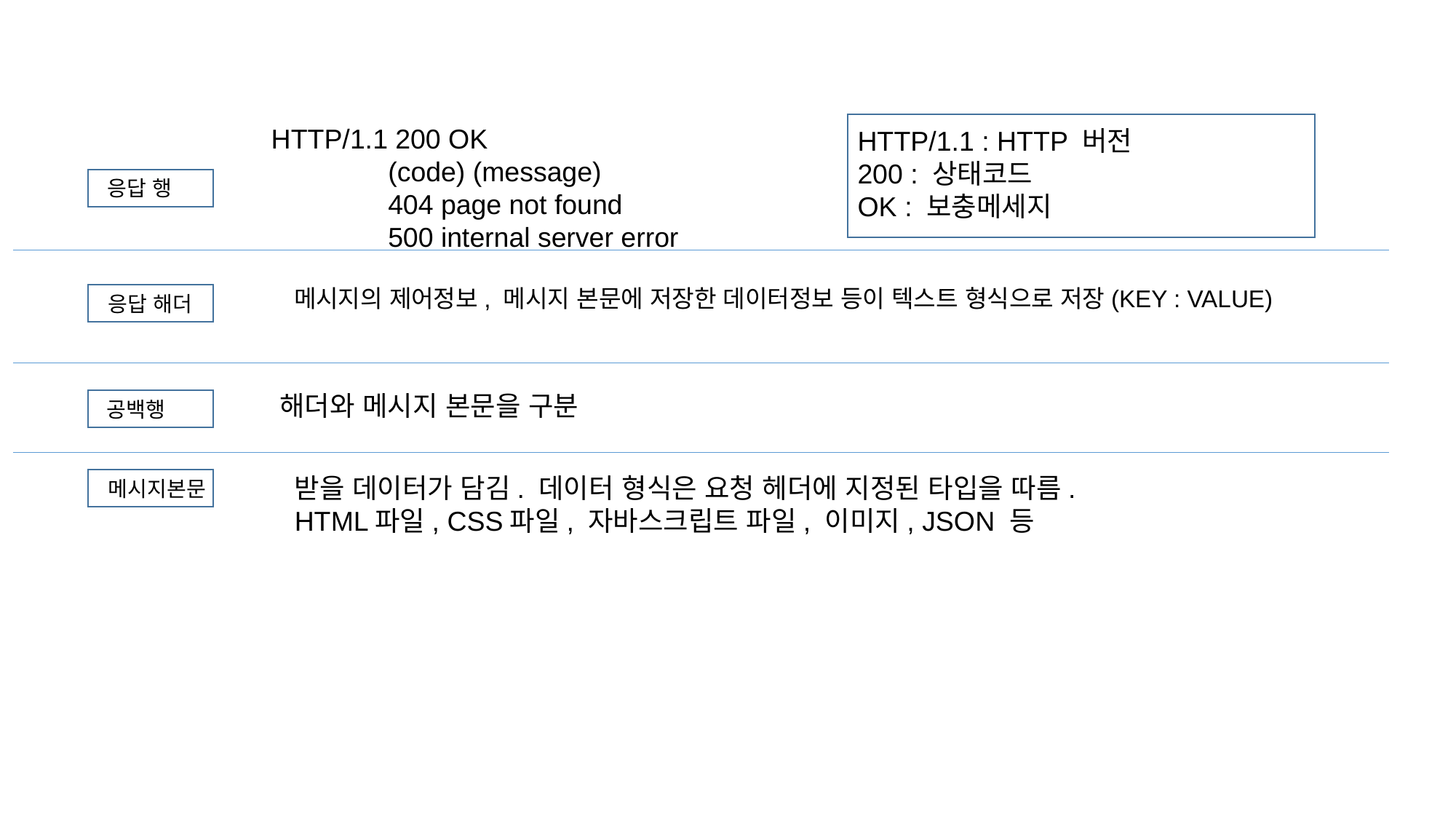

HTTP/1.1 200 OK
	 (code) (message)
	 404 page not found
	 500 internal server error
HTTP/1.1 : HTTP 버전
200 : 상태코드
OK : 보충메세지

응답 행
메시지의 제어정보, 메시지 본문에 저장한 데이터정보 등이 텍스트 형식으로 저장(KEY : VALUE)

응답 해더
해더와 메시지 본문을 구분

공백행
받을 데이터가 담김. 데이터 형식은 요청 헤더에 지정된 타입을 따름.
HTML파일, CSS파일, 자바스크립트 파일, 이미지, JSON 등

메시지본문